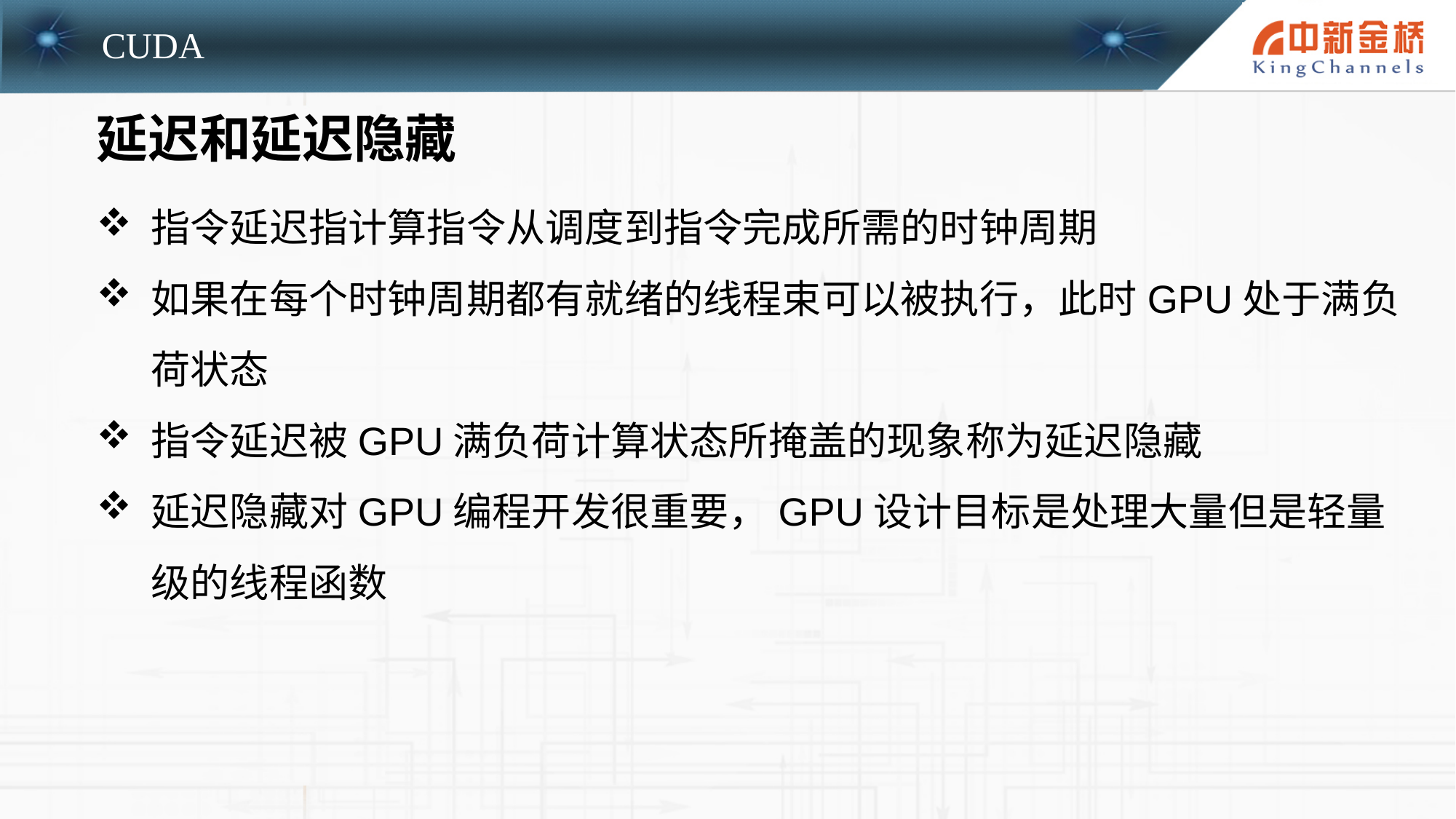

延迟和延迟隐藏
指令延迟指计算指令从调度到指令完成所需的时钟周期
如果在每个时钟周期都有就绪的线程束可以被执行，此时GPU处于满负荷状态
指令延迟被GPU满负荷计算状态所掩盖的现象称为延迟隐藏
延迟隐藏对GPU编程开发很重要，GPU设计目标是处理大量但是轻量级的线程函数